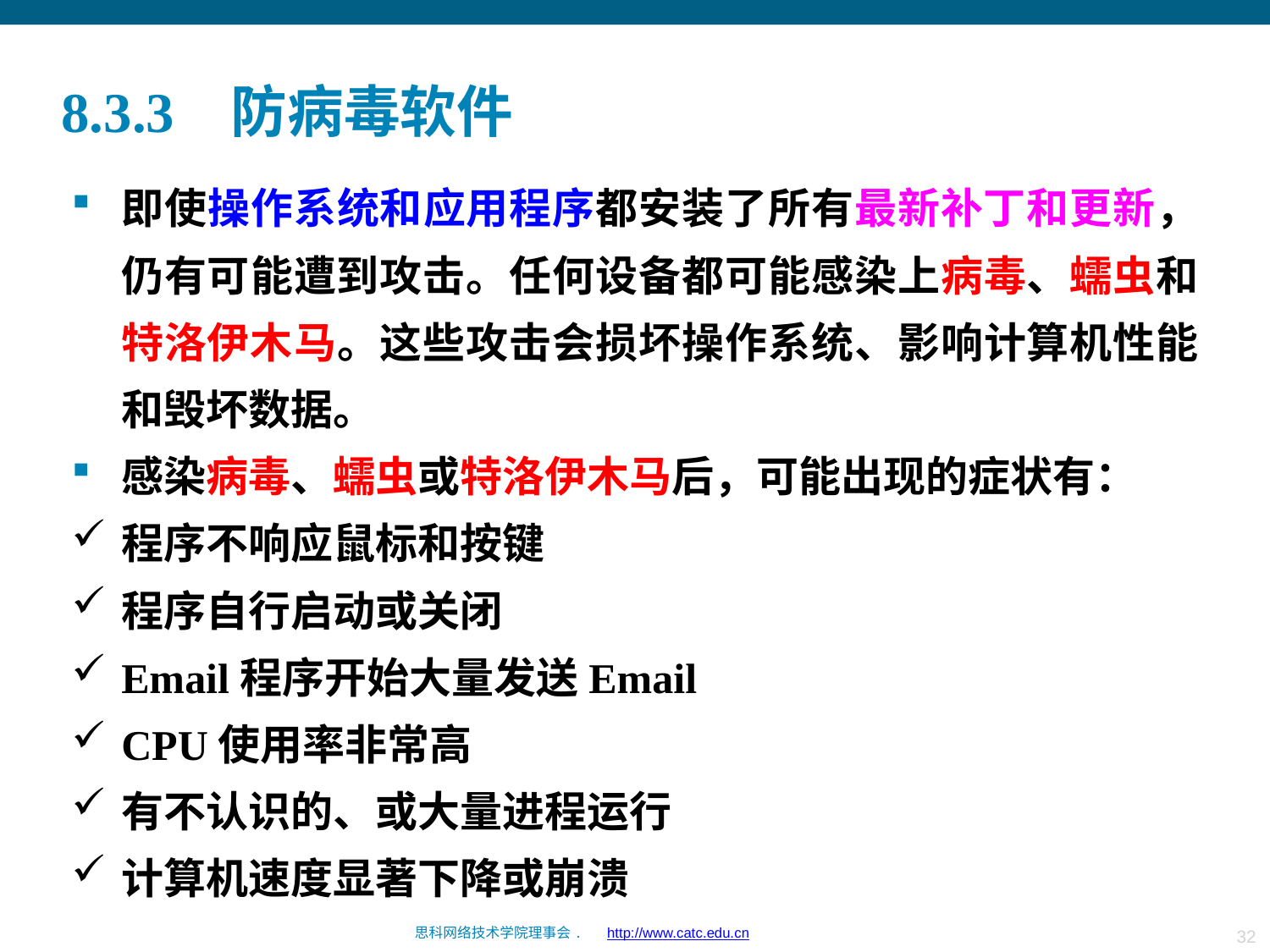

# 8.3.3   防病毒软件
即使操作系统和应用程序都安装了所有最新补丁和更新，仍有可能遭到攻击。任何设备都可能感染上病毒、蠕虫和特洛伊木马。这些攻击会损坏操作系统、影响计算机性能和毁坏数据。
感染病毒、蠕虫或特洛伊木马后，可能出现的症状有：
程序不响应鼠标和按键
程序自行启动或关闭
Email程序开始大量发送Email
CPU使用率非常高
有不认识的、或大量进程运行
计算机速度显著下降或崩溃